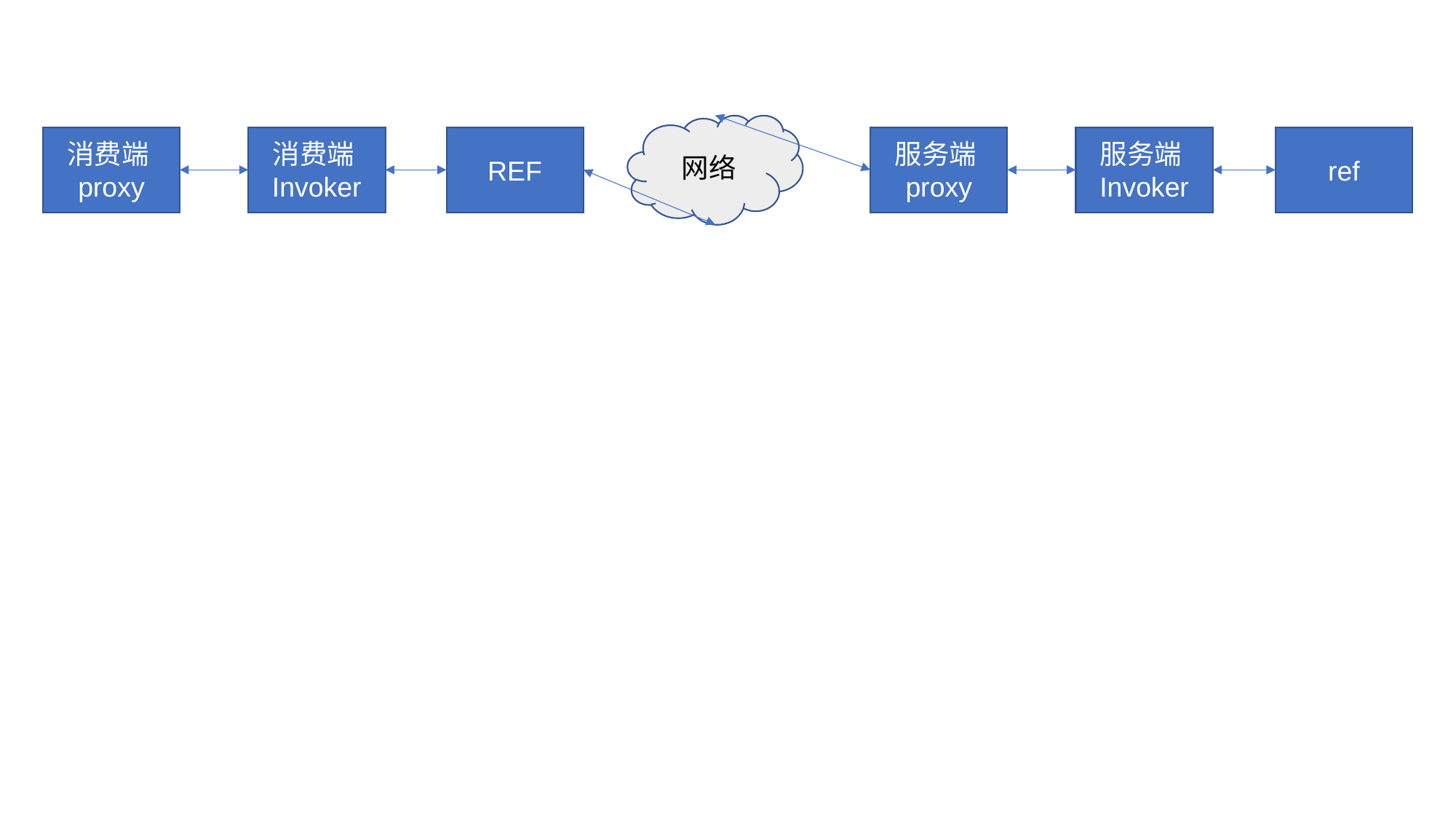

网络
ref
消费端proxy
消费端Invoker
服务端proxy
服务端Invoker
REF